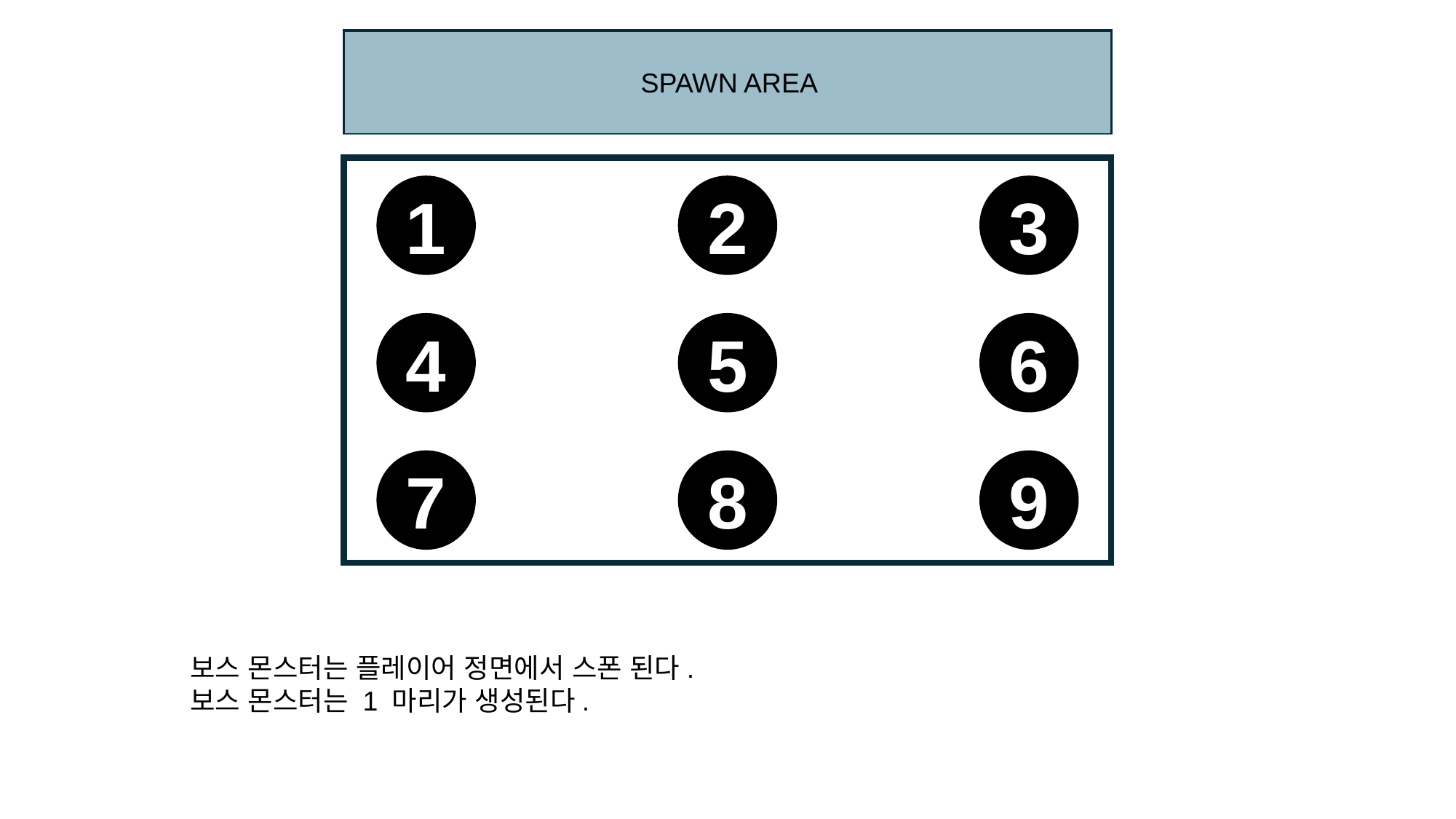

SPAWN AREA

1
2
3
4
5
6
7
8
9
보스 몬스터는 플레이어 정면에서 스폰 된다.
보스 몬스터는 1 마리가 생성된다.